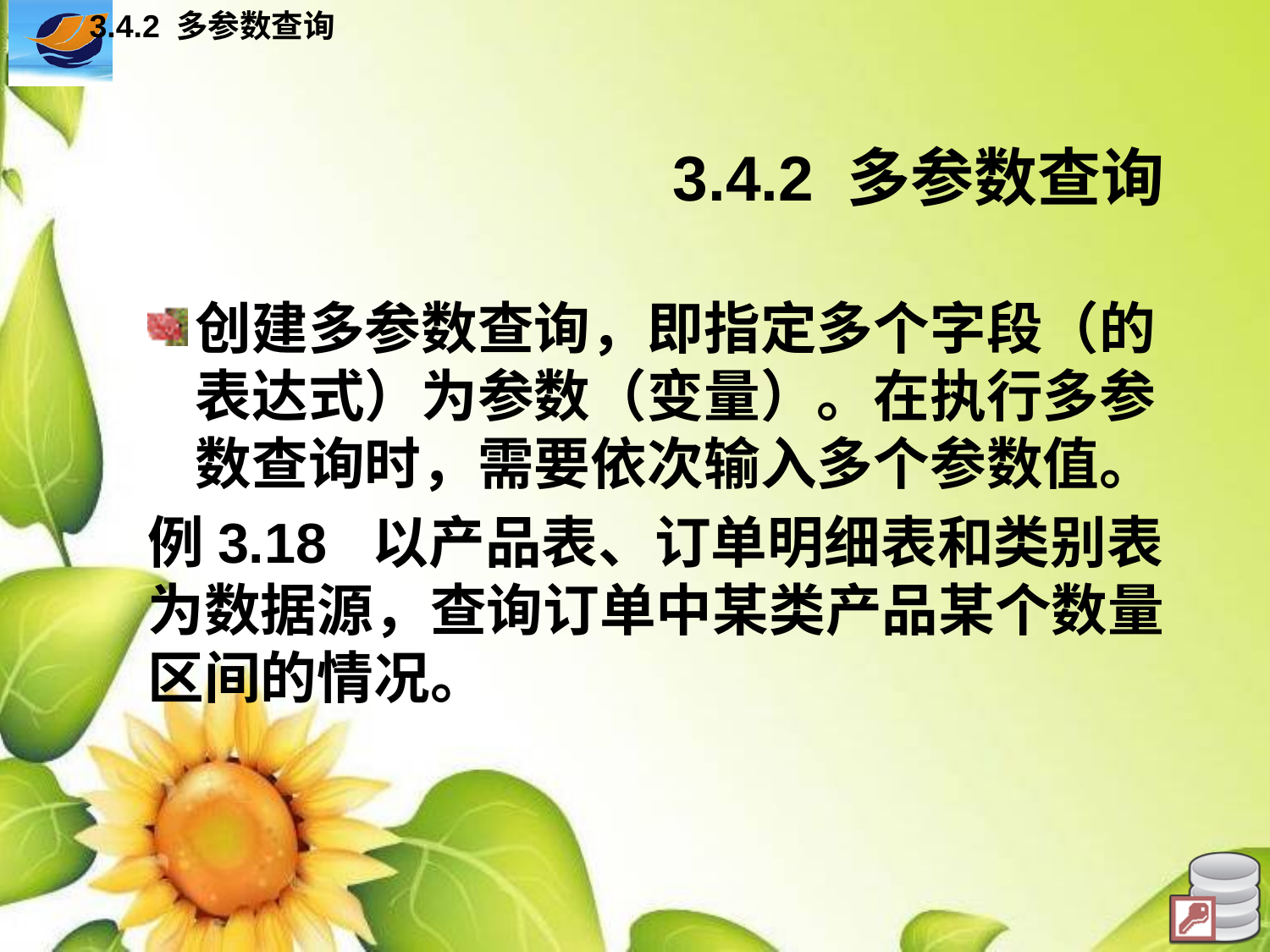

3.4.2 多参数查询
# 3.4.2 多参数查询
创建多参数查询，即指定多个字段（的表达式）为参数（变量）。在执行多参数查询时，需要依次输入多个参数值。
例3.18  以产品表、订单明细表和类别表为数据源，查询订单中某类产品某个数量区间的情况。